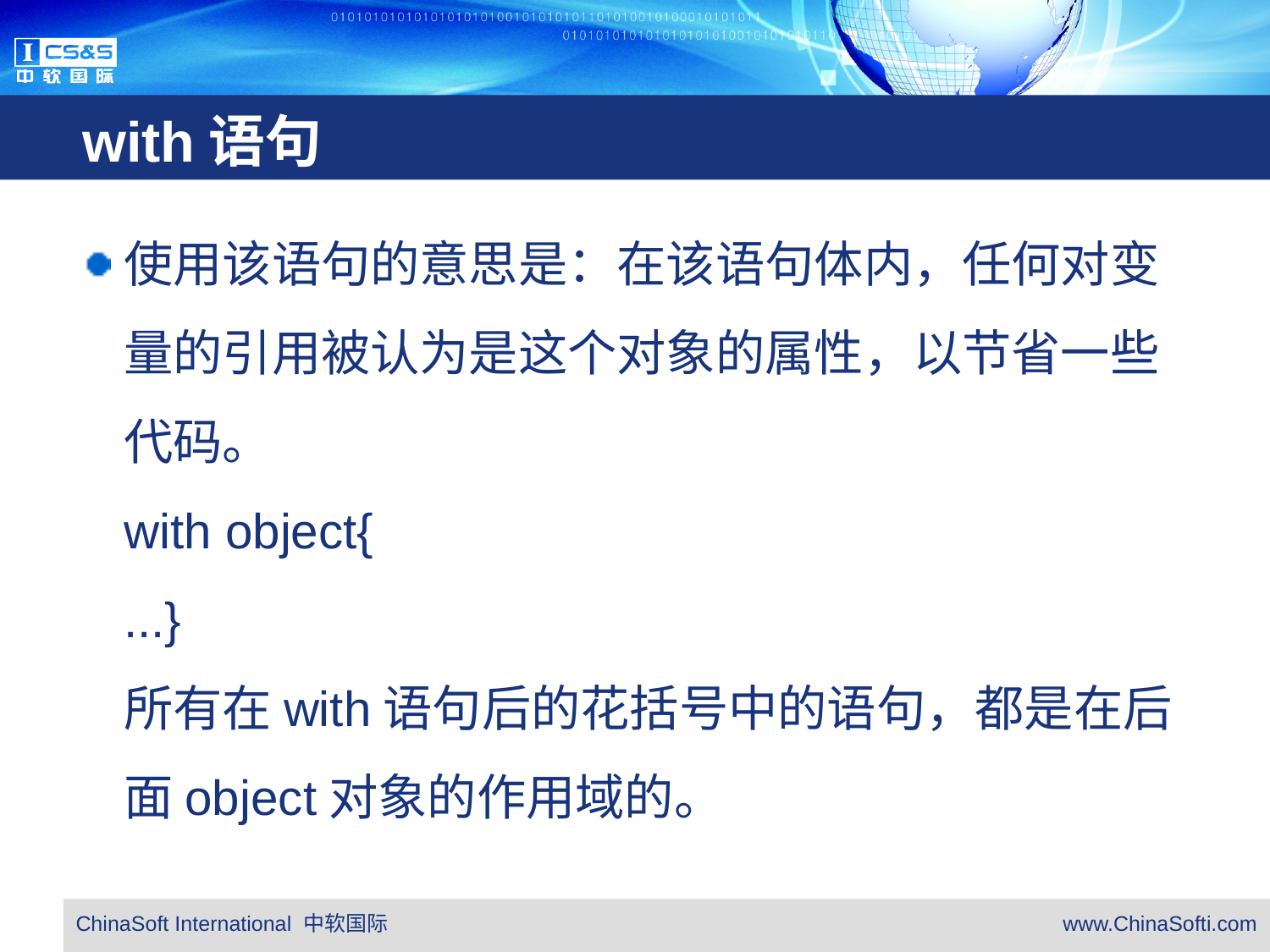

# with语句
使用该语句的意思是：在该语句体内，任何对变量的引用被认为是这个对象的属性，以节省一些代码。
with object{
...}
所有在with语句后的花括号中的语句，都是在后面object对象的作用域的。